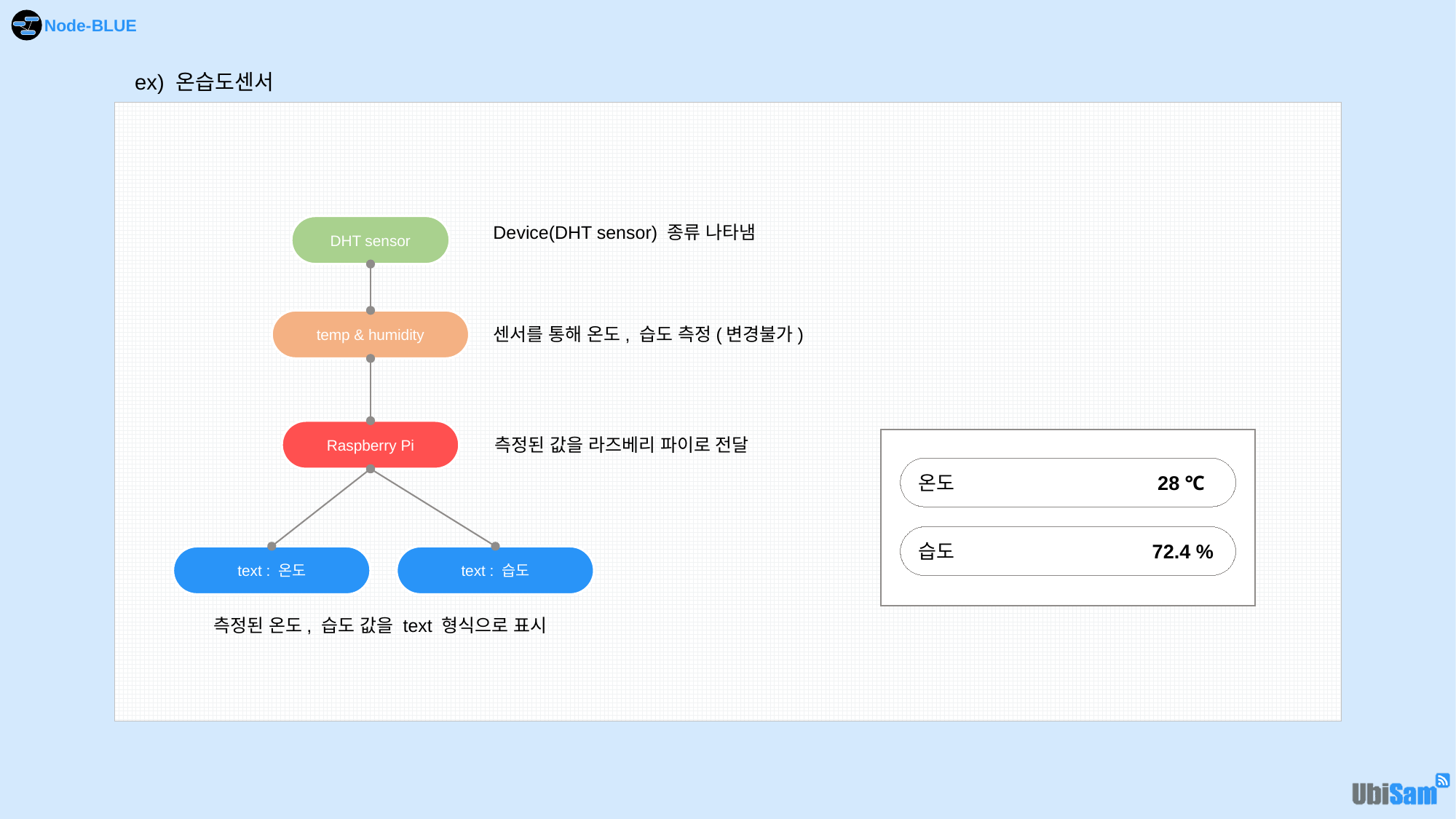

ex) 온습도센서
DHT sensor
temp & humidity
Raspberry Pi
text : 온도
text : 습도
Device(DHT sensor) 종류 나타냄
센서를 통해 온도, 습도 측정(변경불가)
측정된 값을 라즈베리 파이로 전달
측정된 온도, 습도 값을 text 형식으로 표시

온도		   28 ℃
습도		  72.4 %